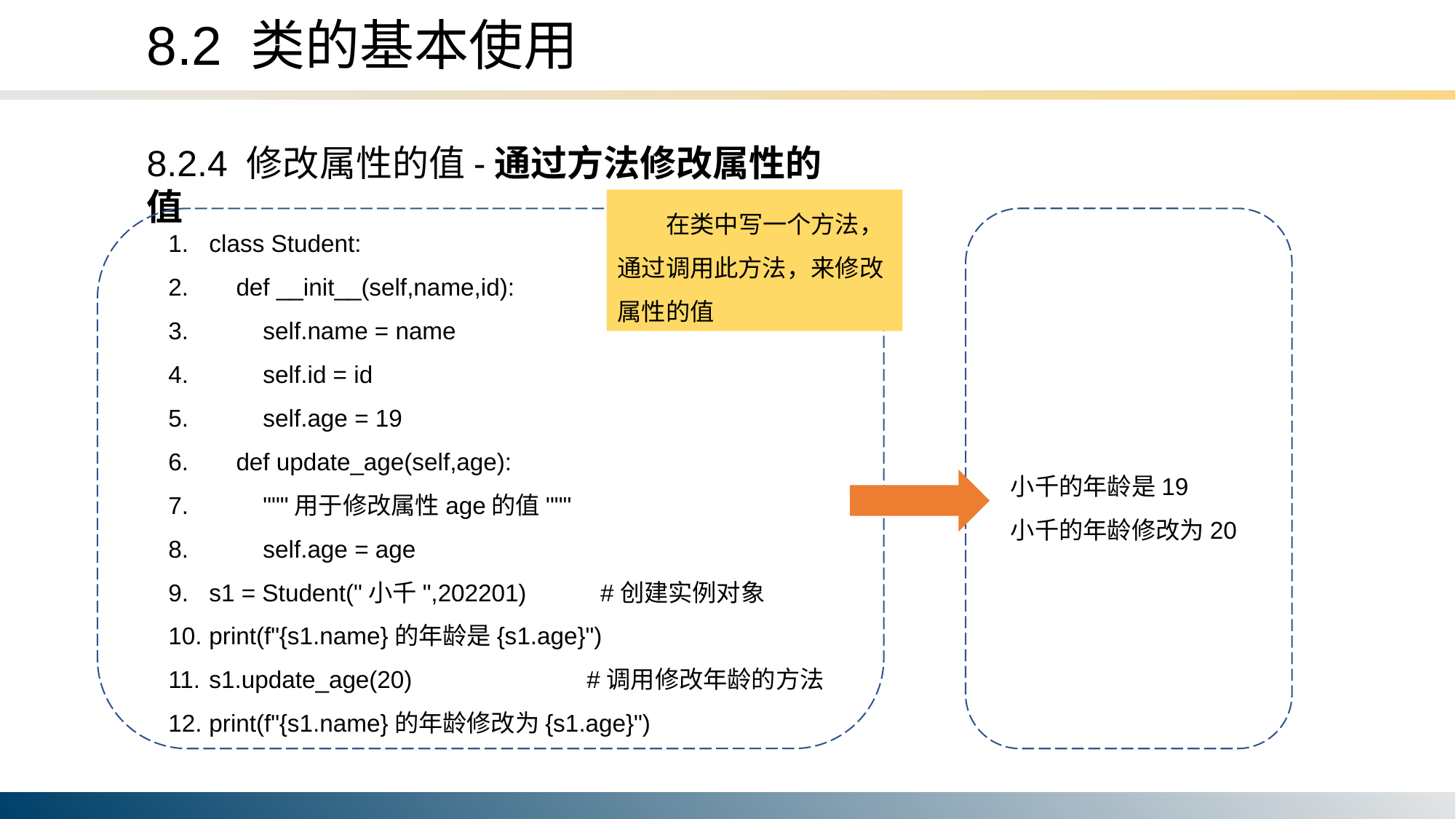

8.2 类的基本使用
8.2.4 修改属性的值-通过方法修改属性的值
在类中写一个方法，通过调用此方法，来修改属性的值

class Student:
    def __init__(self,name,id):
        self.name = name
        self.id = id
        self.age = 19
    def update_age(self,age):
        """用于修改属性age的值"""
        self.age = age
s1 = Student("小千",202201)           #创建实例对象
print(f"{s1.name}的年龄是{s1.age}")
s1.update_age(20)                          #调用修改年龄的方法
print(f"{s1.name}的年龄修改为{s1.age}")

小千的年龄是19
小千的年龄修改为20